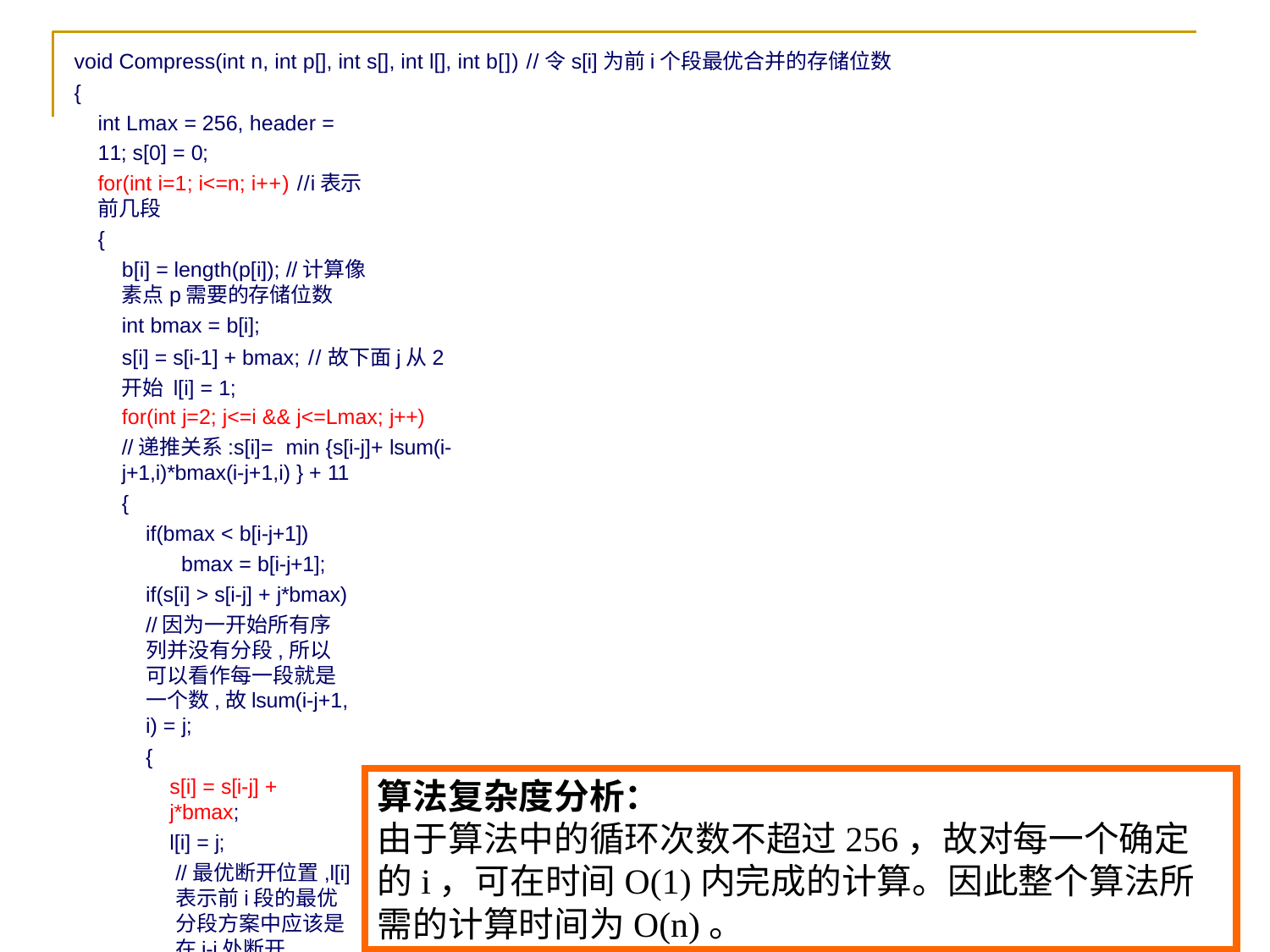

void Compress(int n, int p[], int s[], int l[], int b[]) //令s[i]为前i个段最优合并的存储位数
{
int Lmax = 256, header = 11; s[0] = 0;
for(int i=1; i<=n; i++) //i表示前几段
{
b[i] = length(p[i]); //计算像素点p需要的存储位数
int bmax = b[i];
s[i] = s[i-1] + bmax; //故下面j从2开始 l[i] = 1;
for(int j=2; j<=i && j<=Lmax; j++)
//递推关系:s[i]= min {s[i-j]+ lsum(i-j+1,i)*bmax(i-j+1,i) } + 11
{
if(bmax < b[i-j+1])
      bmax = b[i-j+1];
if(s[i] > s[i-j] + j*bmax)
//因为一开始所有序列并没有分段,所以可以看作每一段就是一个数,故lsum(i-j+1, i) = j;
{
s[i] = s[i-j] + j*bmax;
l[i] = j;
//最优断开位置,l[i]表示前i段的最优分段方案中应该是在i-j处断开
//比如l[5] = 3,这表示前五段的最优分段应该是(5-3=2)处断开,s[5] = s[2] + 3*bmax
//即 12 | 345,以此类推,得到l[n];之后构造最优解时再由l[n]向前回溯
}
}
s[i] += header;
	}
}
算法复杂度分析：
由于算法中的循环次数不超过256，故对每一个确定的i，可在时间O(1)内完成的计算。因此整个算法所需的计算时间为O(n)。
42